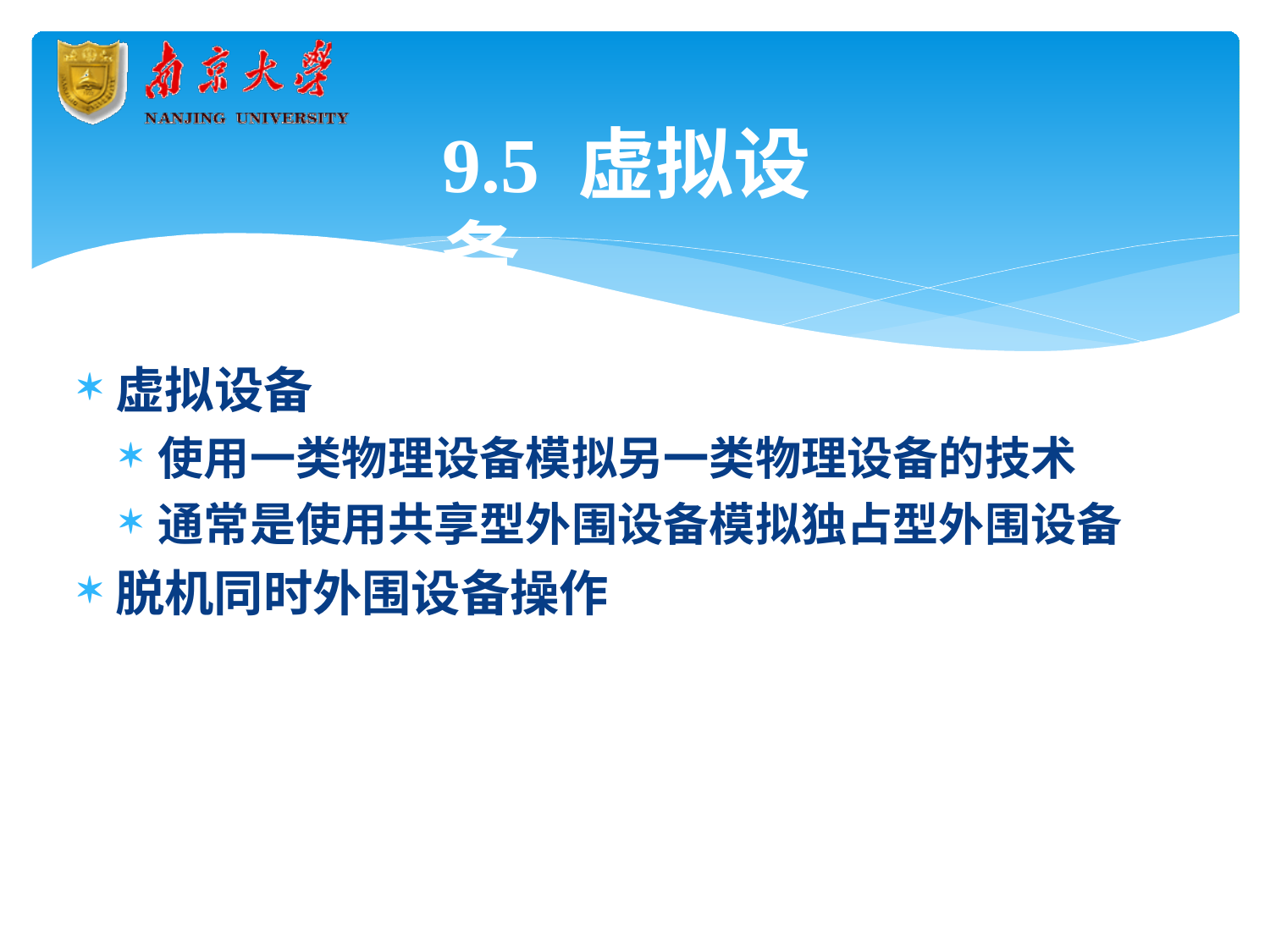

# 9.5 虚拟设备
虚拟设备
使用一类物理设备模拟另一类物理设备的技术
通常是使用共享型外围设备模拟独占型外围设备
脱机同时外围设备操作